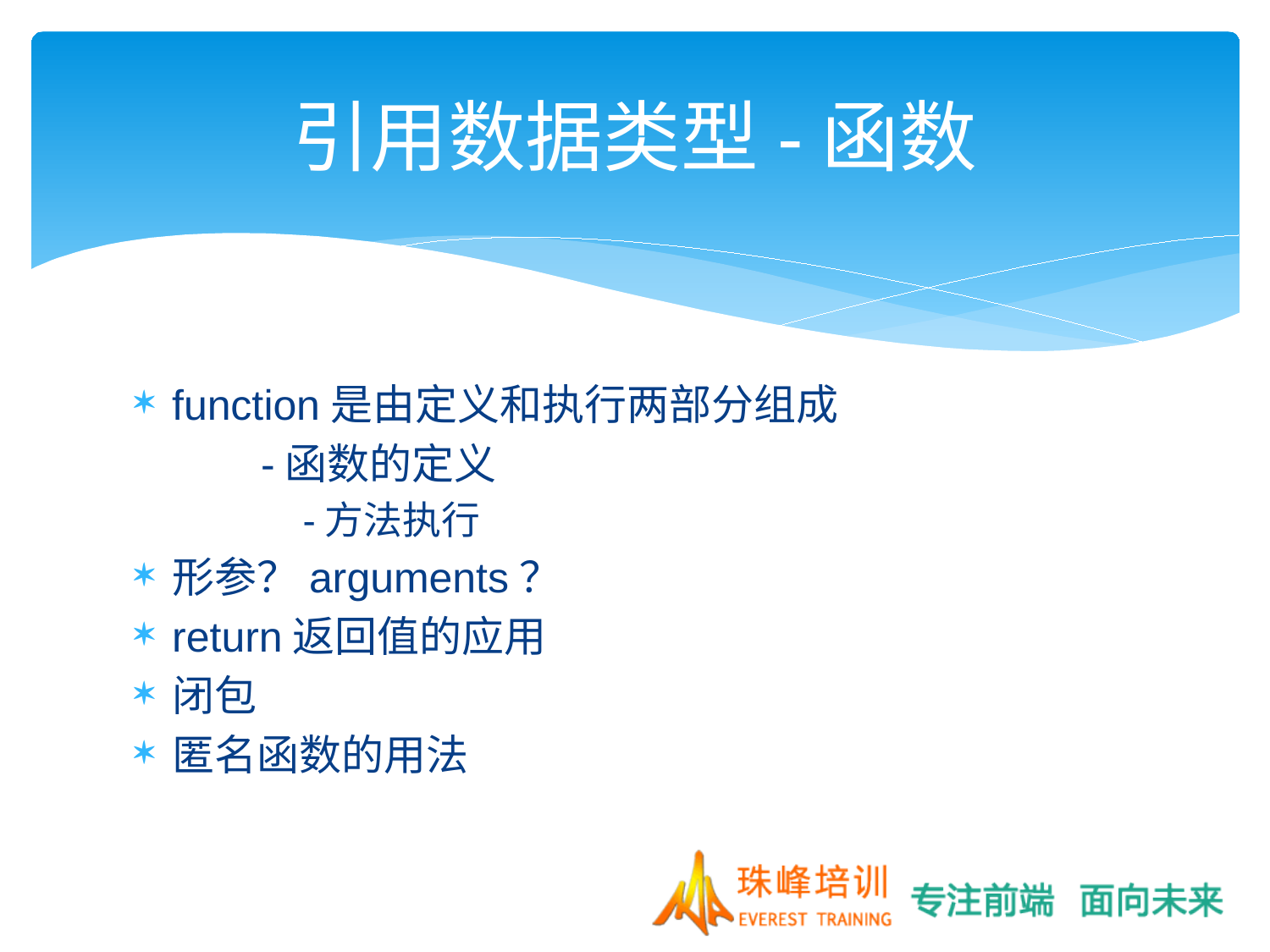

# 引用数据类型-函数
function是由定义和执行两部分组成
	-函数的定义
	-方法执行
形参？arguments？
return返回值的应用
闭包
匿名函数的用法